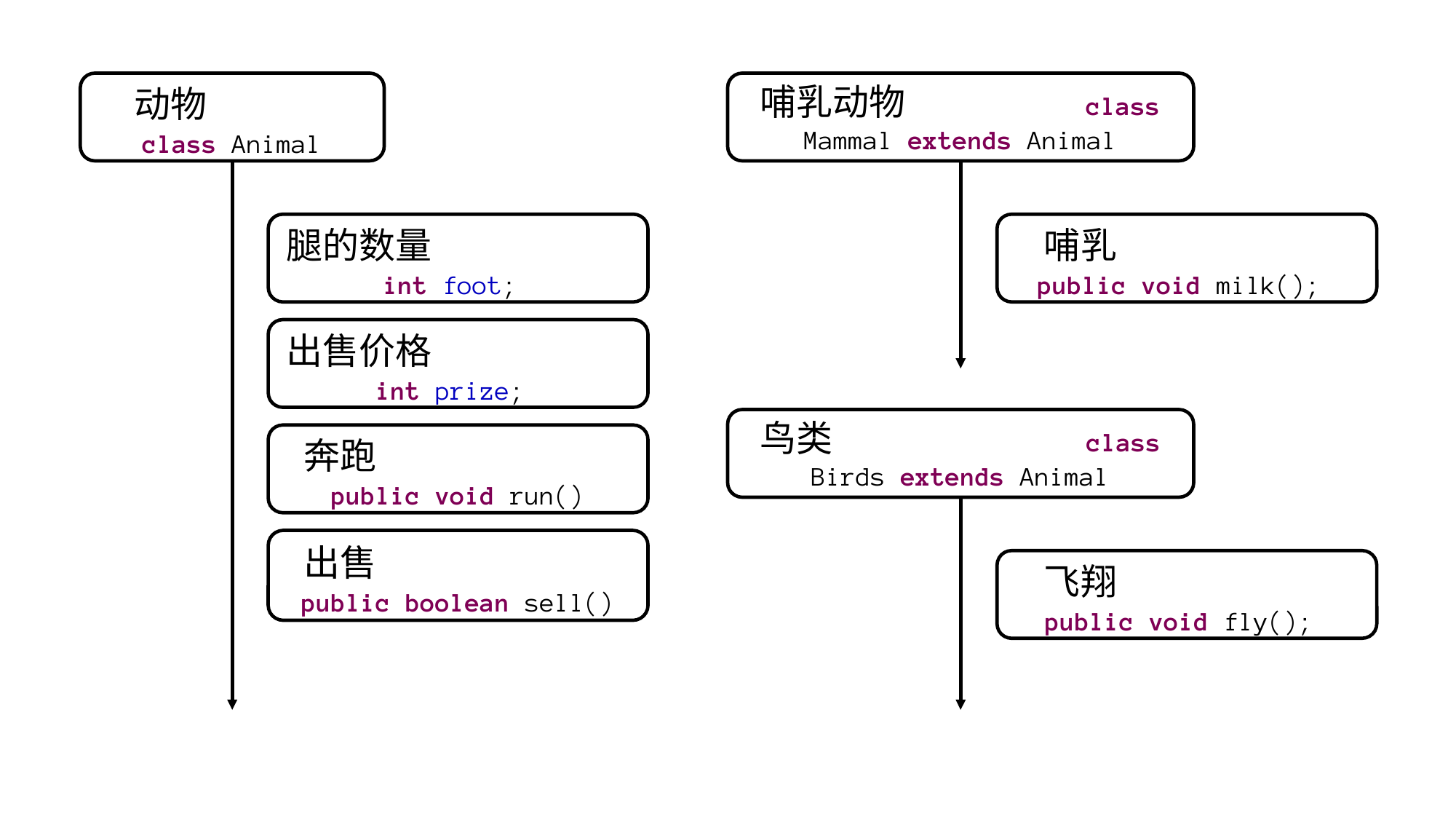

动物              class Animal
哺乳动物                     class Mammal extends Animal
腿的数量                      int foot;
哺乳                           public void milk();
出售价格                      int prize;
鸟类                              class Birds extends Animal
奔跑                          public void run()
出售                          public boolean sell()
飞翔                           public void fly();